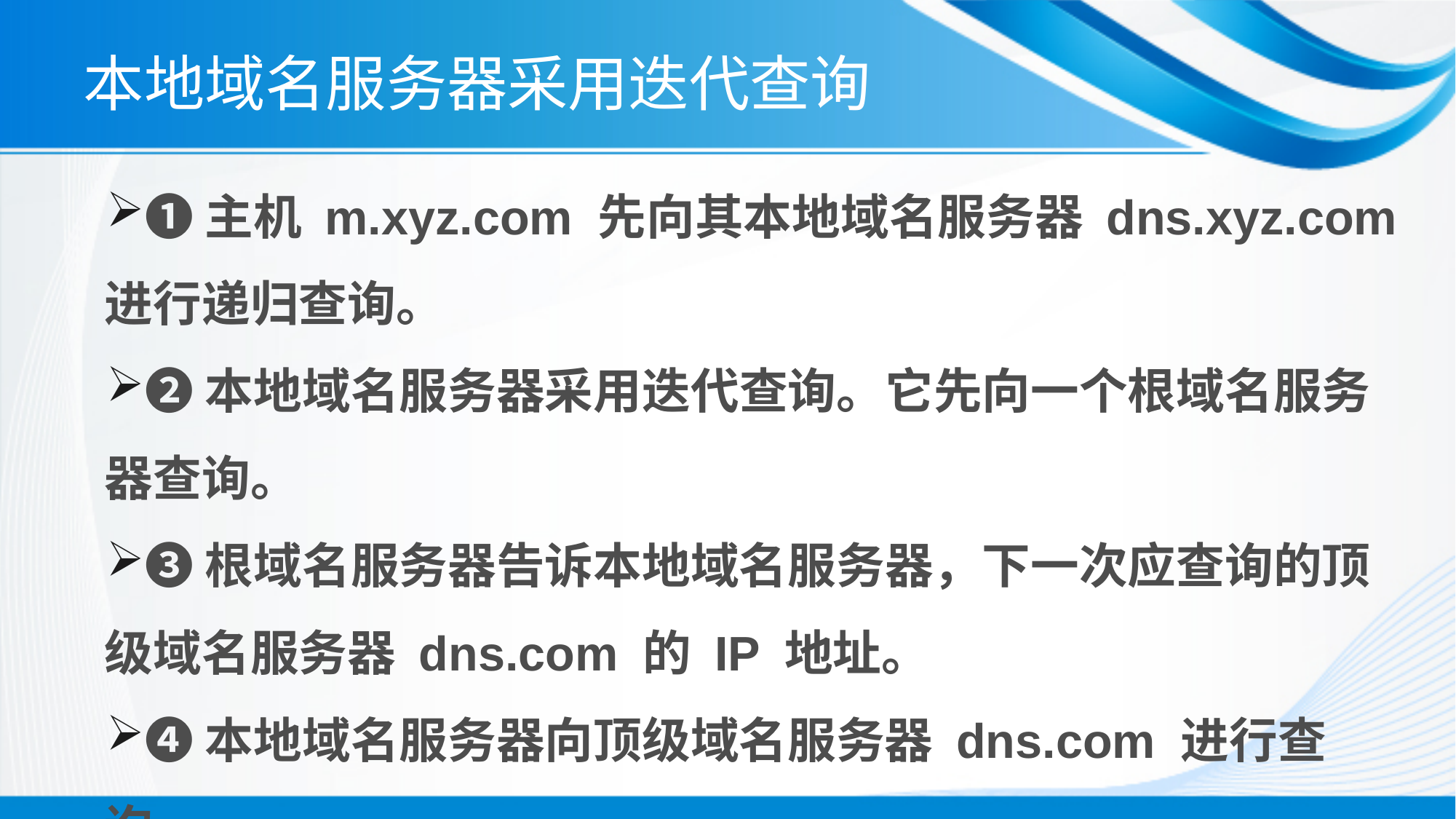

# 本地域名服务器采用迭代查询
➊主机 m.xyz.com 先向其本地域名服务器 dns.xyz.com 进行递归查询。
❷本地域名服务器采用迭代查询。它先向一个根域名服务器查询。
❸根域名服务器告诉本地域名服务器，下一次应查询的顶级域名服务器 dns.com 的 IP 地址。
❹本地域名服务器向顶级域名服务器 dns.com 进行查询。